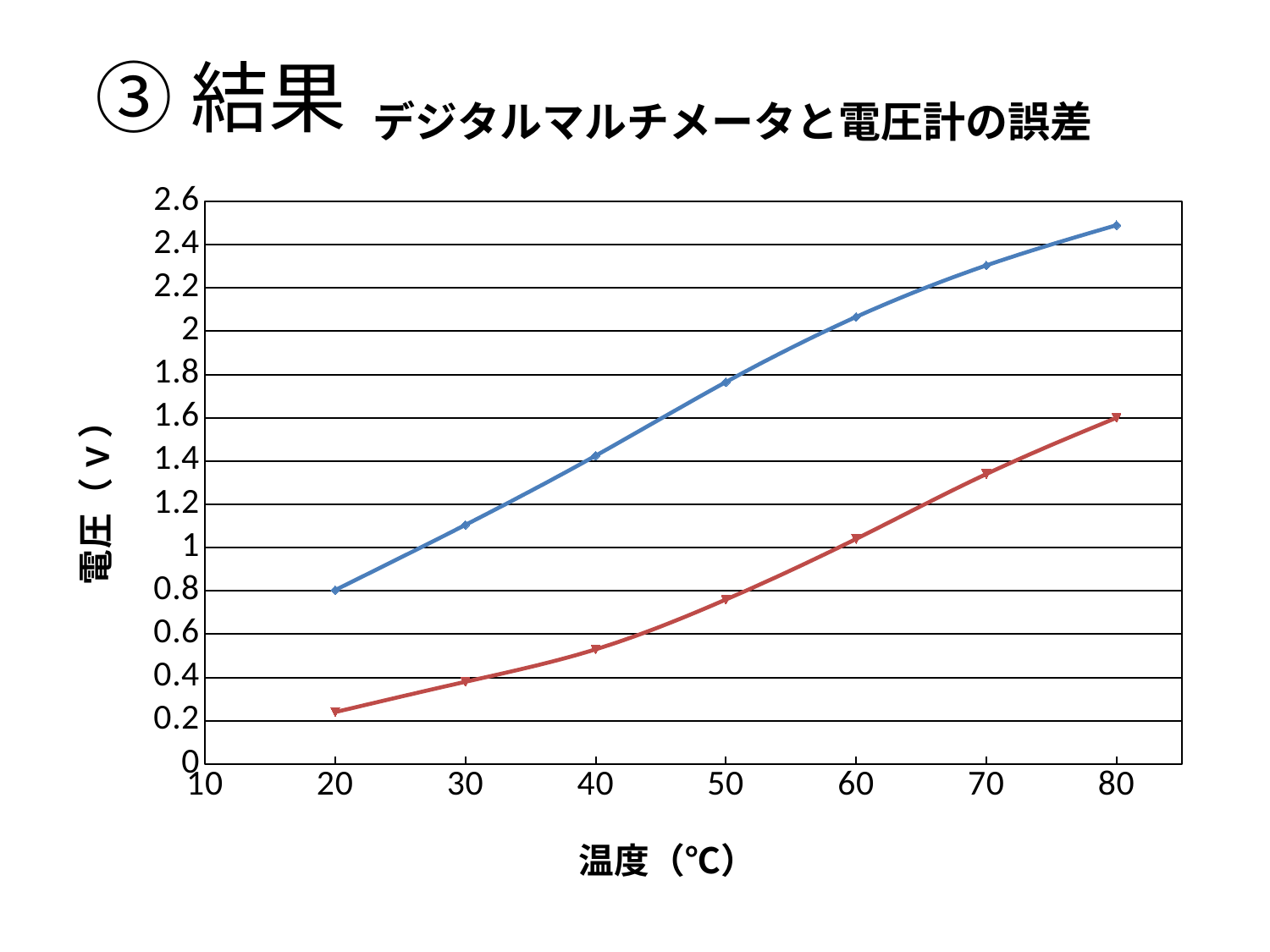

# ③結果

### Chart: デジタルマルチメータと電圧計の誤差

| Category |  |  |
|---|---|---|